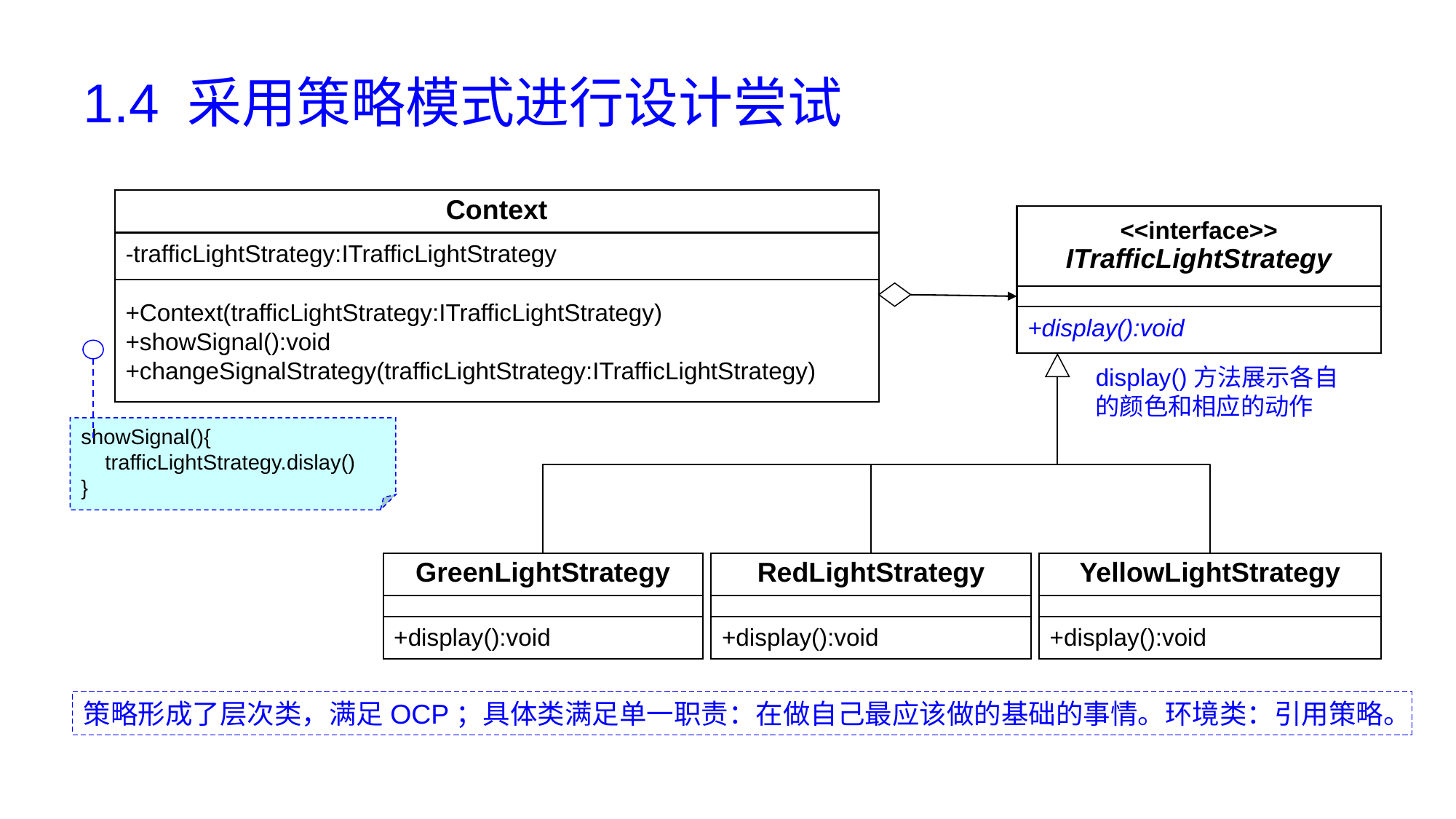

# 1.4 采用策略模式进行设计尝试
Context
-trafficLightStrategy:ITrafficLightStrategy
+Context(trafficLightStrategy:ITrafficLightStrategy)
+showSignal():void
+changeSignalStrategy(trafficLightStrategy:ITrafficLightStrategy)
<<interface>>
ITrafficLightStrategy

+display():void

display()方法展示各自的颜色和相应的动作
showSignal(){
    trafficLightStrategy.dislay()
}
GreenLightStrategy

+display():void
RedLightStrategy

+display():void
YellowLightStrategy

+display():void
策略形成了层次类，满足OCP；具体类满足单一职责：在做自己最应该做的基础的事情。环境类：引用策略。
12